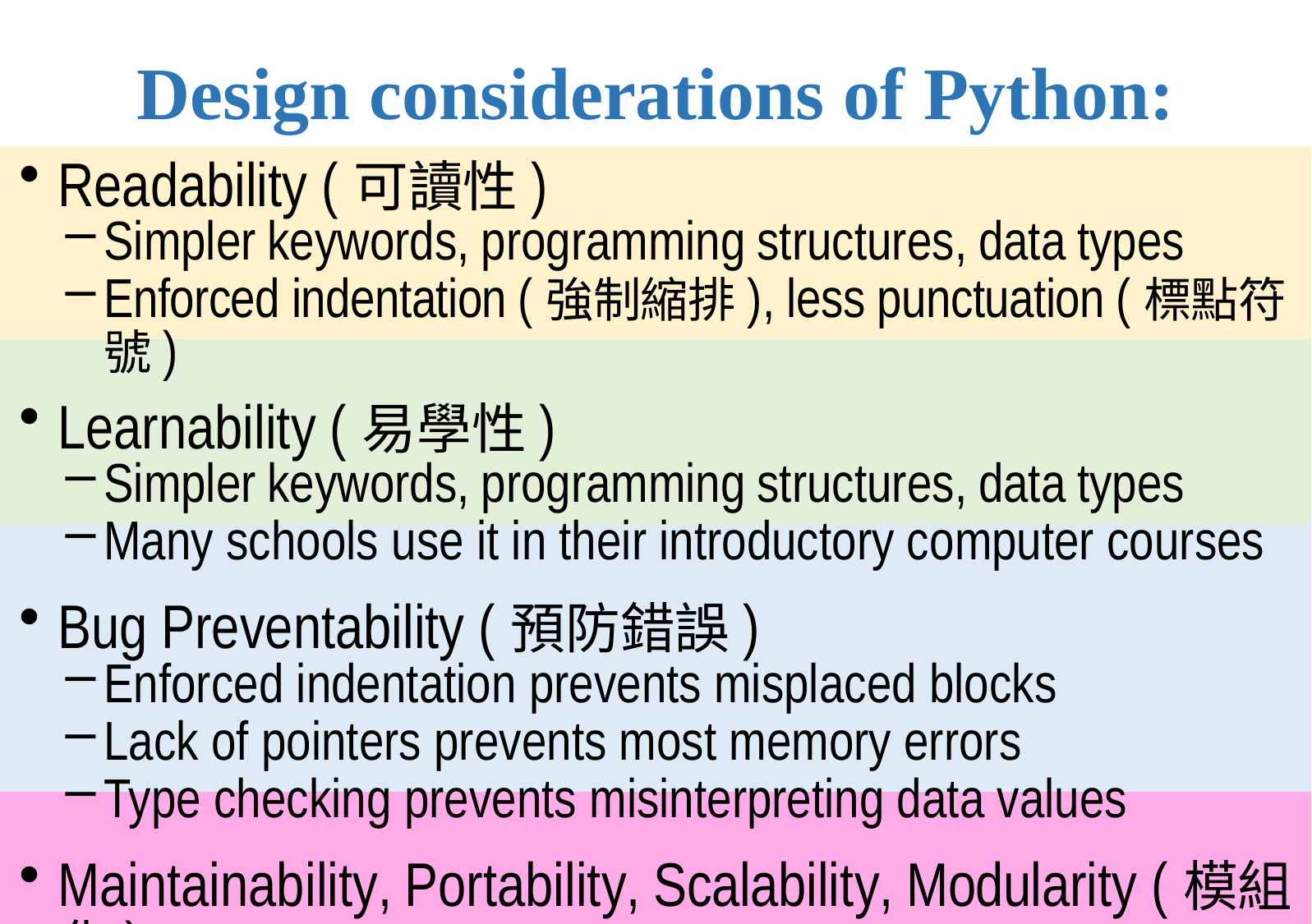

Design considerations of Python:

Readability (可讀性)
Simpler keywords, programming structures, data types
Enforced indentation (強制縮排), less punctuation (標點符號)
Learnability (易學性)
Simpler keywords, programming structures, data types
Many schools use it in their introductory computer courses
Bug Preventability (預防錯誤)
Enforced indentation prevents misplaced blocks
Lack of pointers prevents most memory errors
Type checking prevents misinterpreting data values
Maintainability, Portability, Scalability, Modularity (模組化)
Many toolsets exist for many application areas